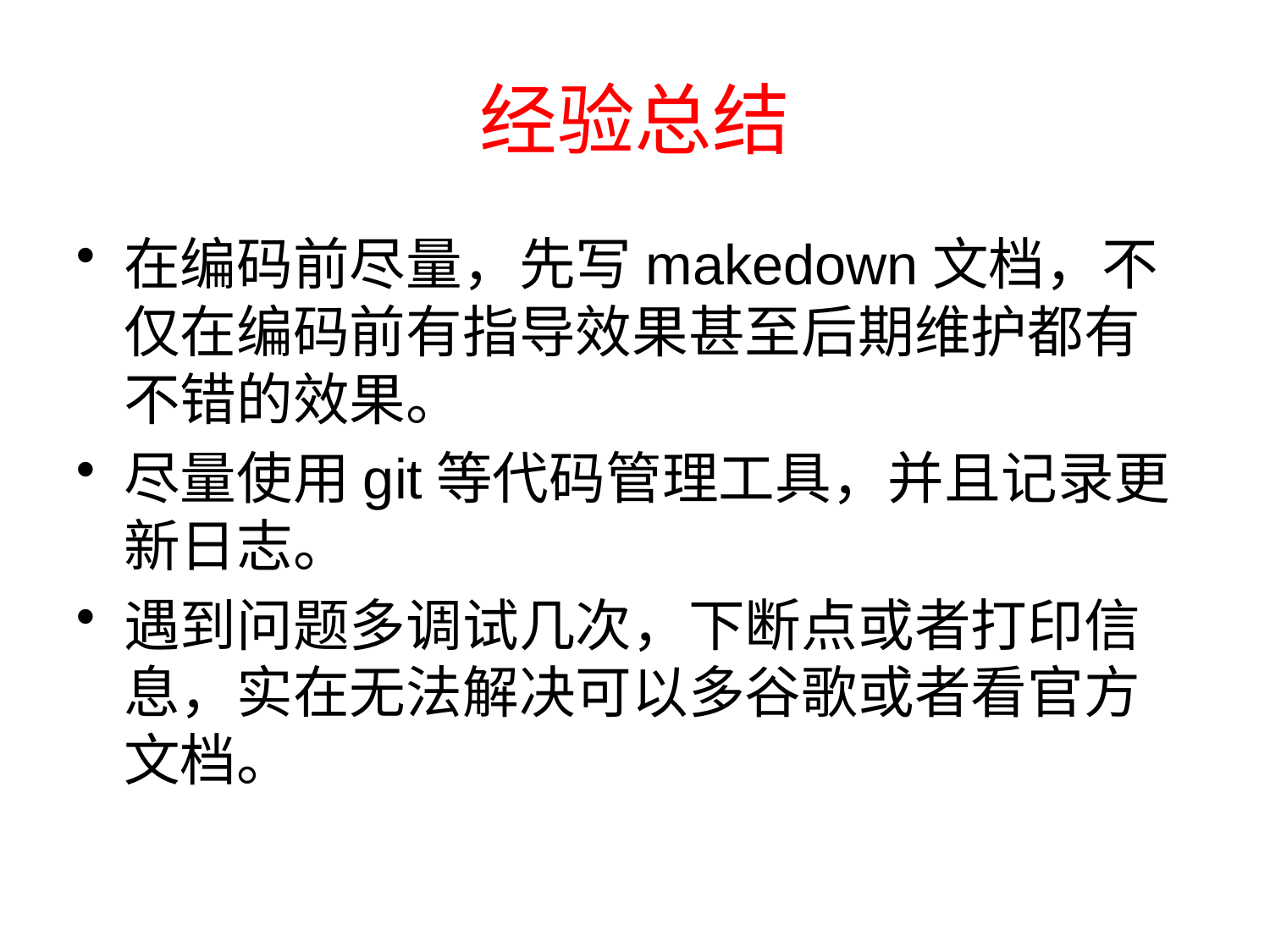

# 经验总结
在编码前尽量，先写makedown文档，不仅在编码前有指导效果甚至后期维护都有不错的效果。
尽量使用git等代码管理工具，并且记录更新日志。
遇到问题多调试几次，下断点或者打印信息，实在无法解决可以多谷歌或者看官方文档。